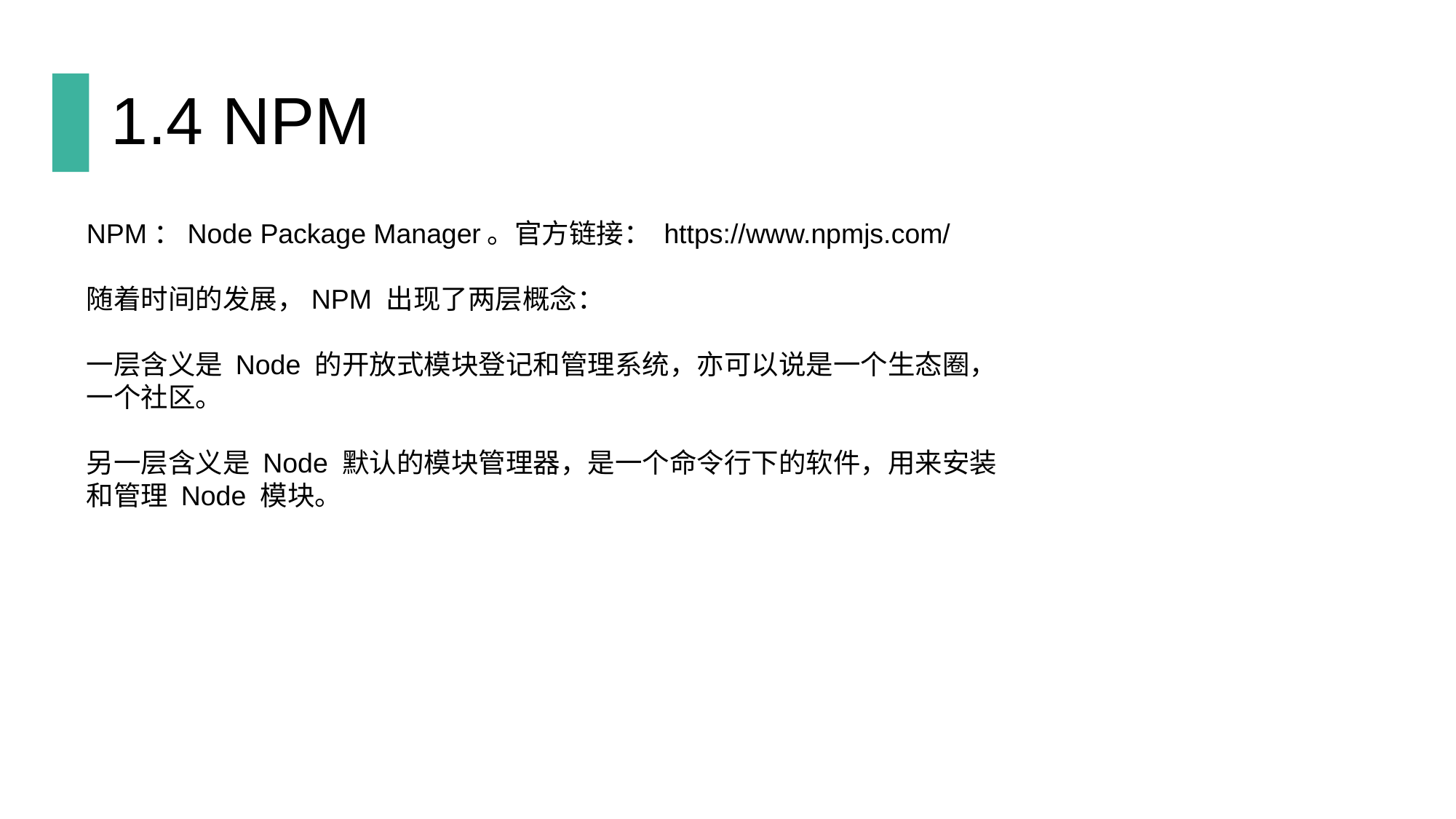

# 1.4 NPM
NPM：Node Package Manager。官方链接： https://www.npmjs.com/

随着时间的发展，NPM 出现了两层概念：

一层含义是 Node 的开放式模块登记和管理系统，亦可以说是一个生态圈，一个社区。

另一层含义是 Node 默认的模块管理器，是一个命令行下的软件，用来安装和管理 Node 模块。